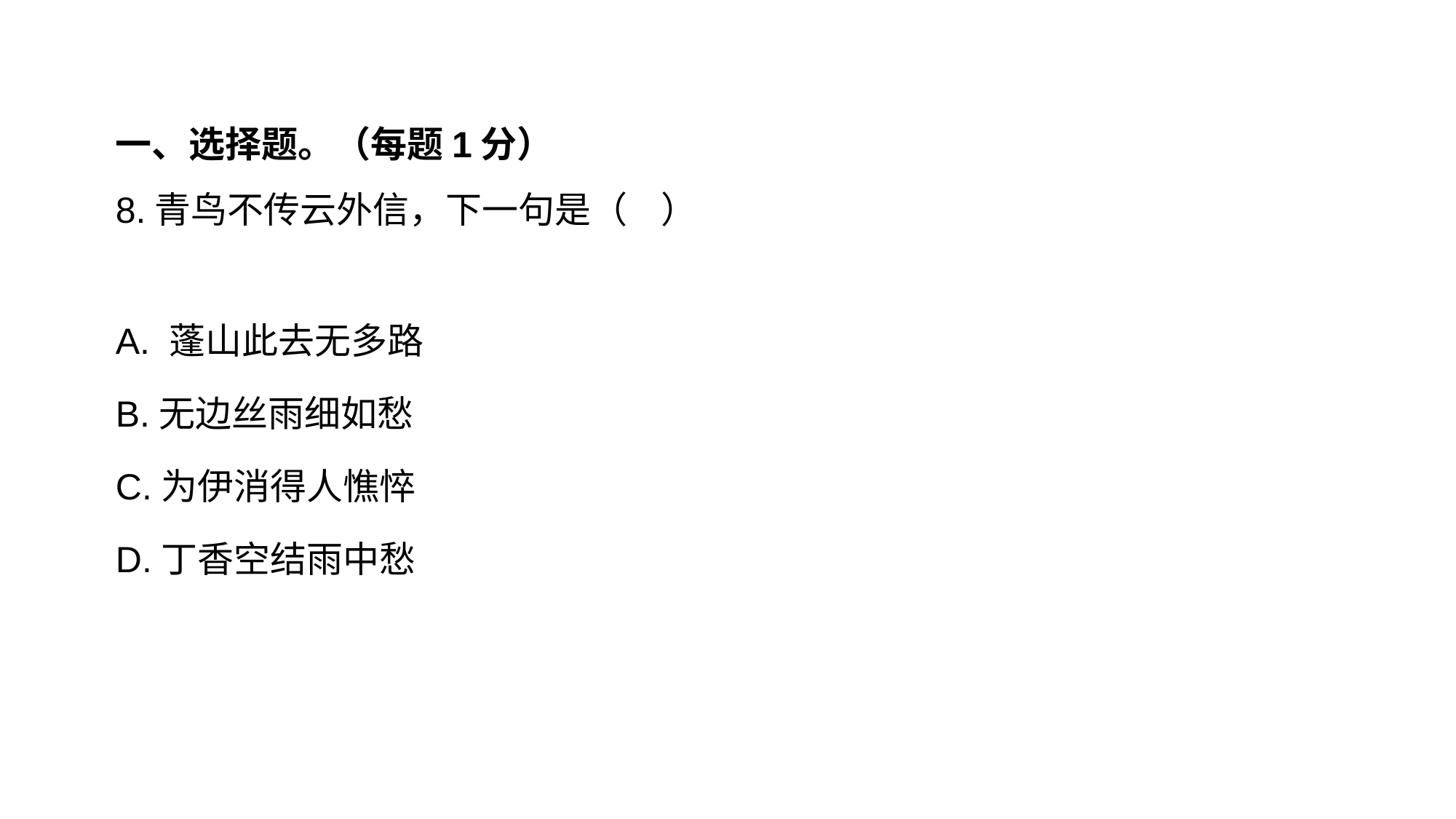

一、选择题。（每题1分）
8.青鸟不传云外信，下一句是（	）

A. 蓬山此去无多路
B.无边丝雨细如愁
C.为伊消得人憔悴
D.丁香空结雨中愁